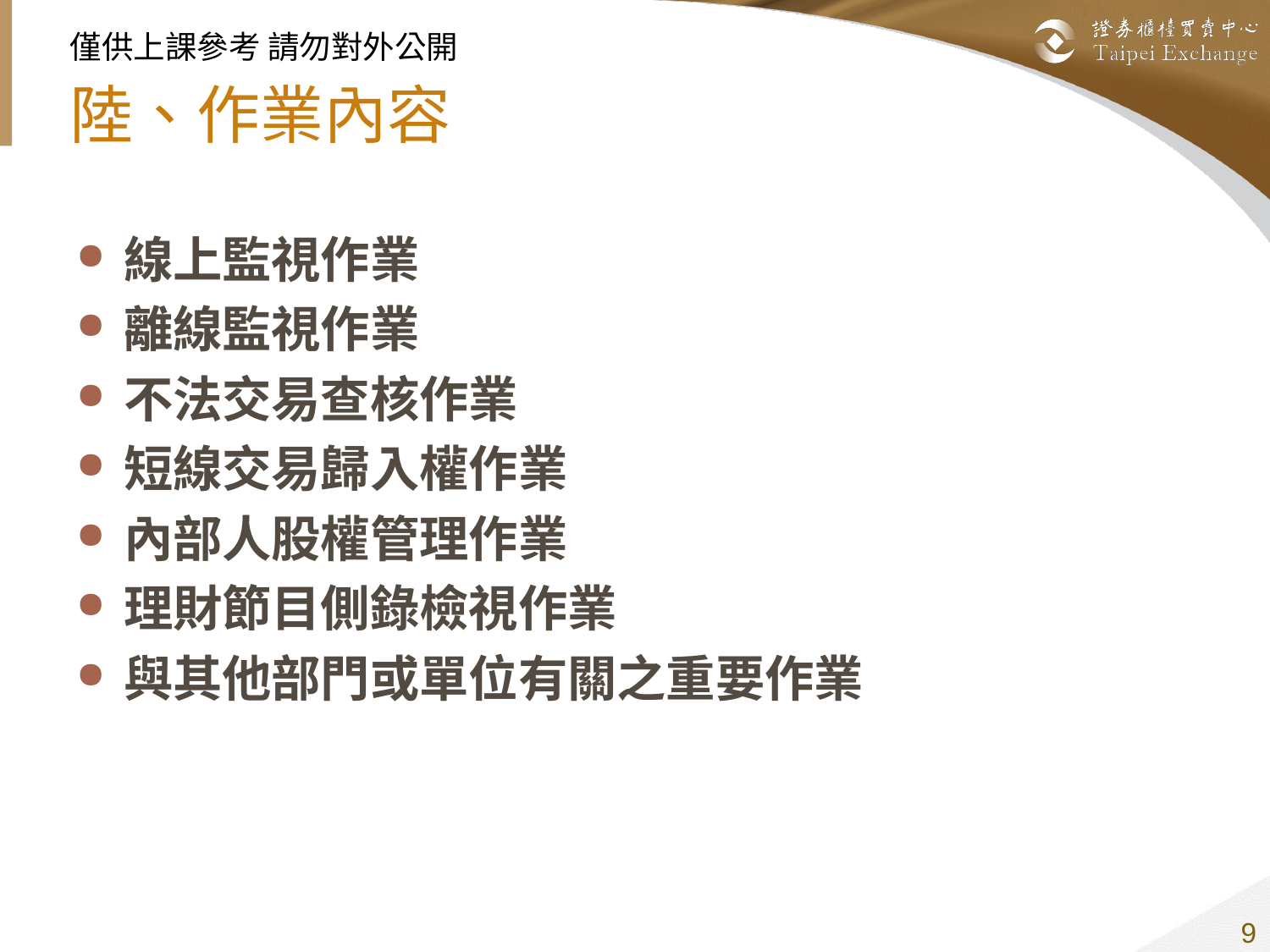

# 陸、作業內容
線上監視作業
離線監視作業
不法交易查核作業
短線交易歸入權作業
內部人股權管理作業
理財節目側錄檢視作業
與其他部門或單位有關之重要作業